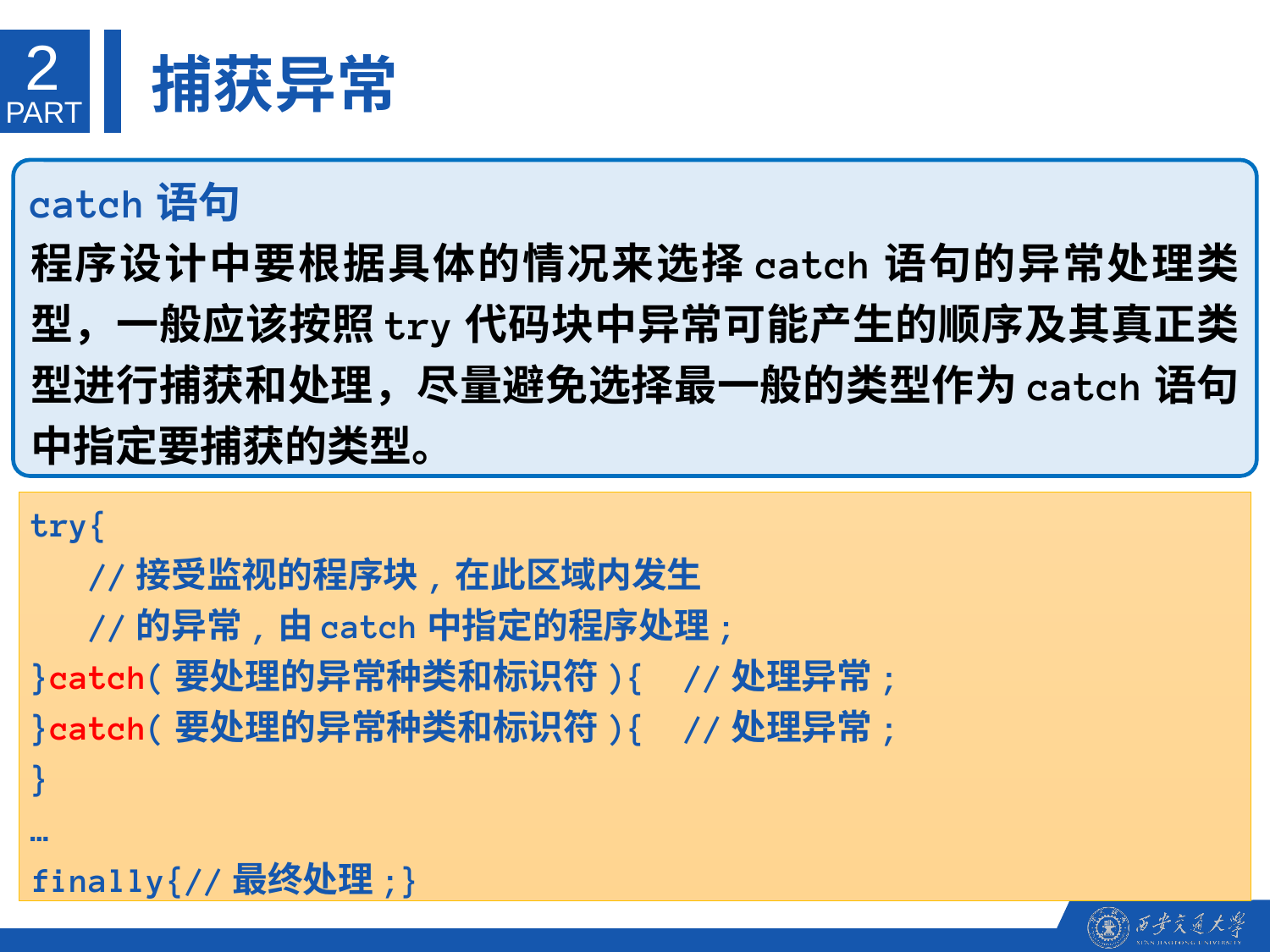

2
捕获异常
PART
catch语句
程序设计中要根据具体的情况来选择catch语句的异常处理类型，一般应该按照try代码块中异常可能产生的顺序及其真正类型进行捕获和处理，尽量避免选择最一般的类型作为catch语句中指定要捕获的类型。
try{
   //接受监视的程序块,在此区域内发生
   //的异常,由catch中指定的程序处理;
}catch(要处理的异常种类和标识符){  //处理异常;
}catch(要处理的异常种类和标识符){  //处理异常;
}
…
finally{//最终处理;}